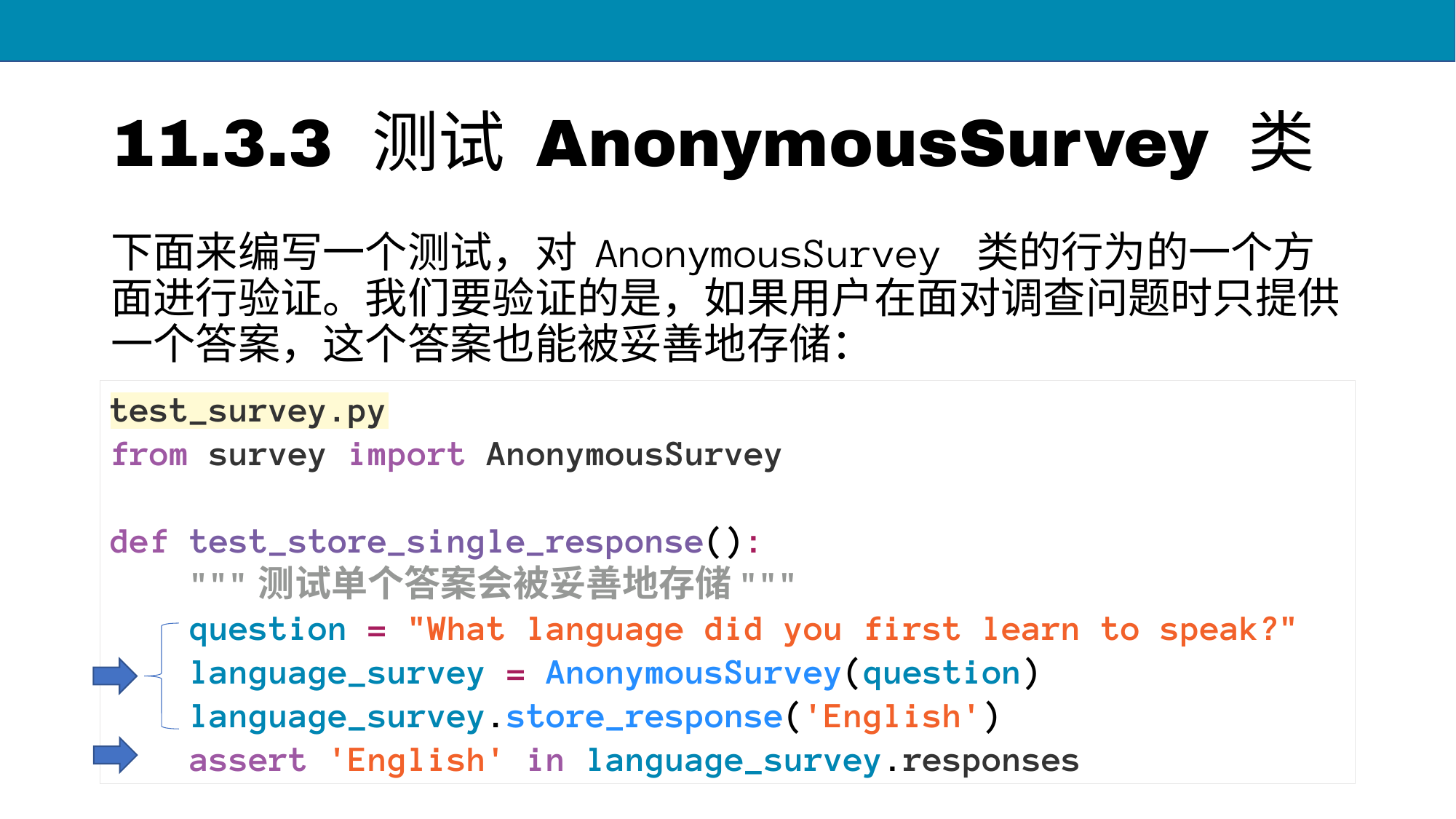

# 11.3.3 测试 AnonymousSurvey 类
下面来编写一个测试，对 AnonymousSurvey 类的行为的一个方面进行验证。我们要验证的是，如果用户在面对调查问题时只提供一个答案，这个答案也能被妥善地存储：

test_survey.py
from survey import AnonymousSurvey
def test_store_single_response():
    """测试单个答案会被妥善地存储"""
    question = "What language did you first learn to speak?"
    language_survey = AnonymousSurvey(question)
    language_survey.store_response('English')
    assert 'English' in language_survey.responses